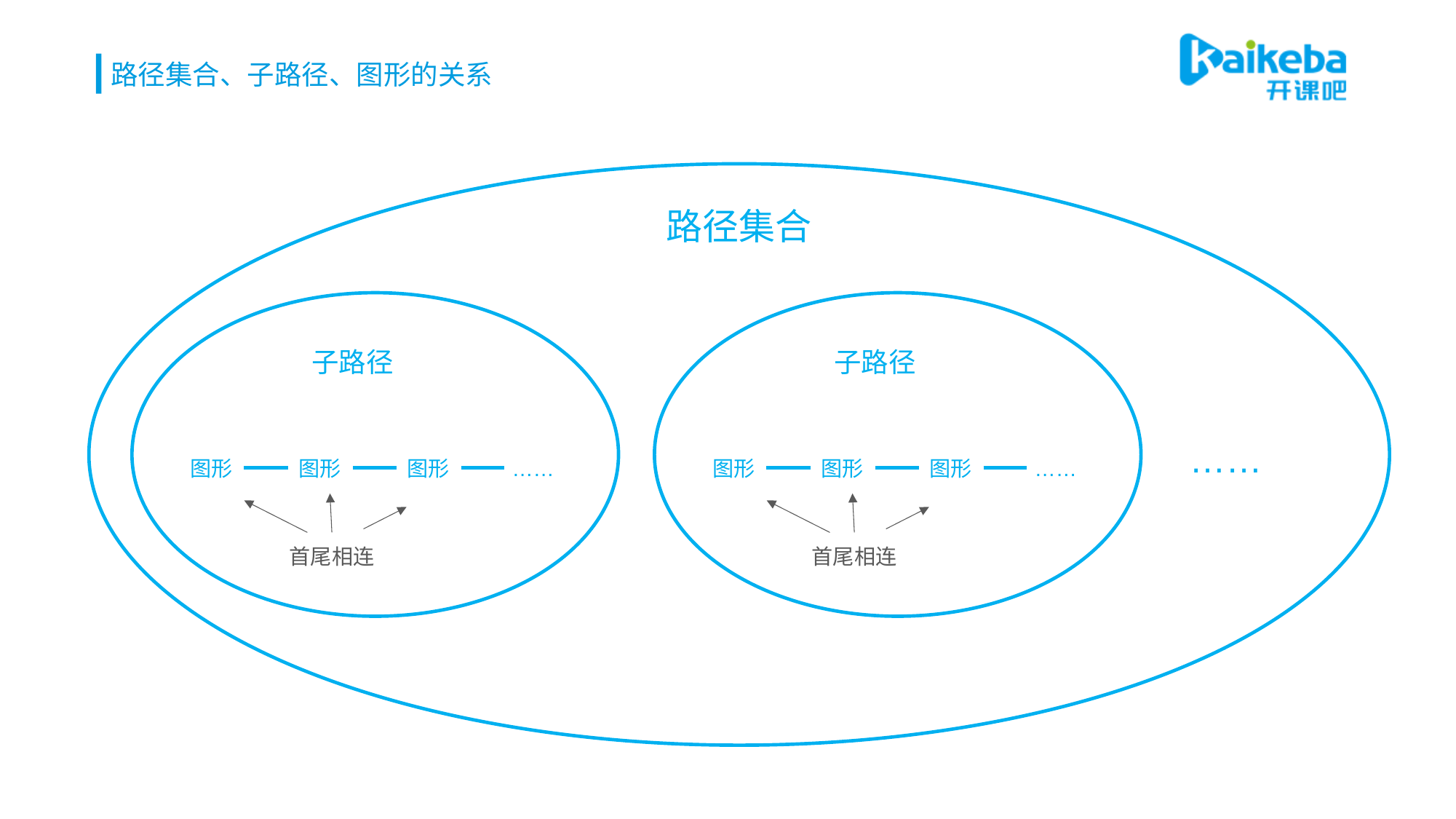

# 路径集合、子路径、图形的关系

路径集合

子路径
图形
图形
图形
……
首尾相连

子路径
图形
图形
图形
……
首尾相连
……